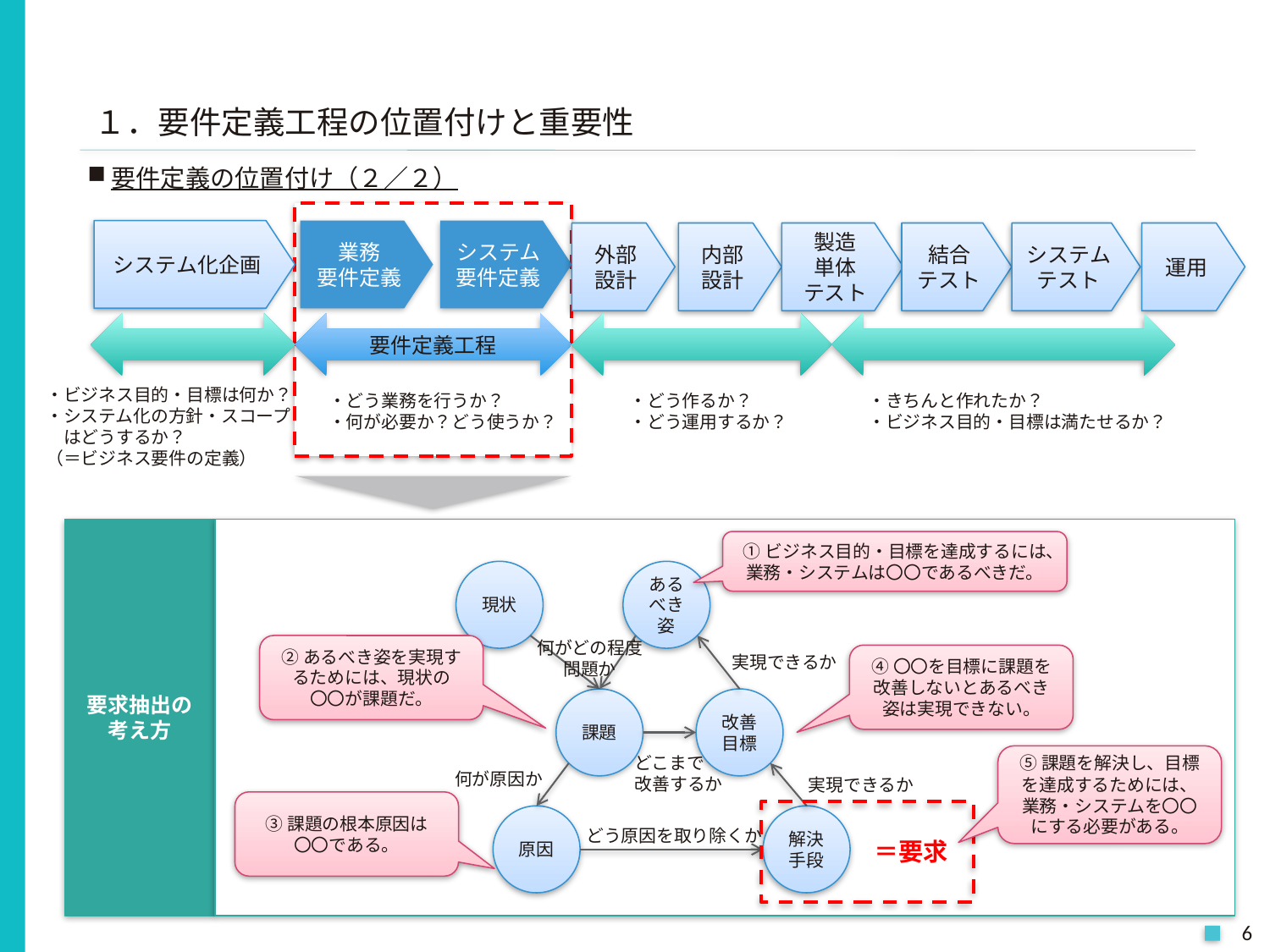

１．要件定義工程の位置付けと重要性
要件定義の位置付け（２／２）

システム化企画
業務
要件定義
システム
要件定義
外部
設計
内部
設計
製造
単体
テスト
結合
テスト
システム
テスト
運用
要件定義工程

・ビジネス目的・目標は何か？
・システム化の方針・スコープ
　はどうするか？
（＝ビジネス要件の定義）
・どう業務を行うか？
・何が必要か？どう使うか？
・どう作るか？
・どう運用するか？
・きちんと作れたか？
・ビジネス目的・目標は満たせるか？

要求抽出の
考え方
①ビジネス目的・目標を達成するには、
業務・システムは〇〇であるべきだ。
現状
あるべき
姿
何がどの程度
問題か
②あるべき姿を実現するためには、現状の
〇〇が課題だ。
実現できるか
④〇〇を目標に課題を改善しないとあるべき姿は実現できない。
課題
改善目標
どこまで
改善するか
⑤課題を解決し、目標を達成するためには、業務・システムを〇〇にする必要がある。
何が原因か
実現できるか
③課題の根本原因は
〇〇である。

原因
解決手段
どう原因を取り除くか
＝要求
6